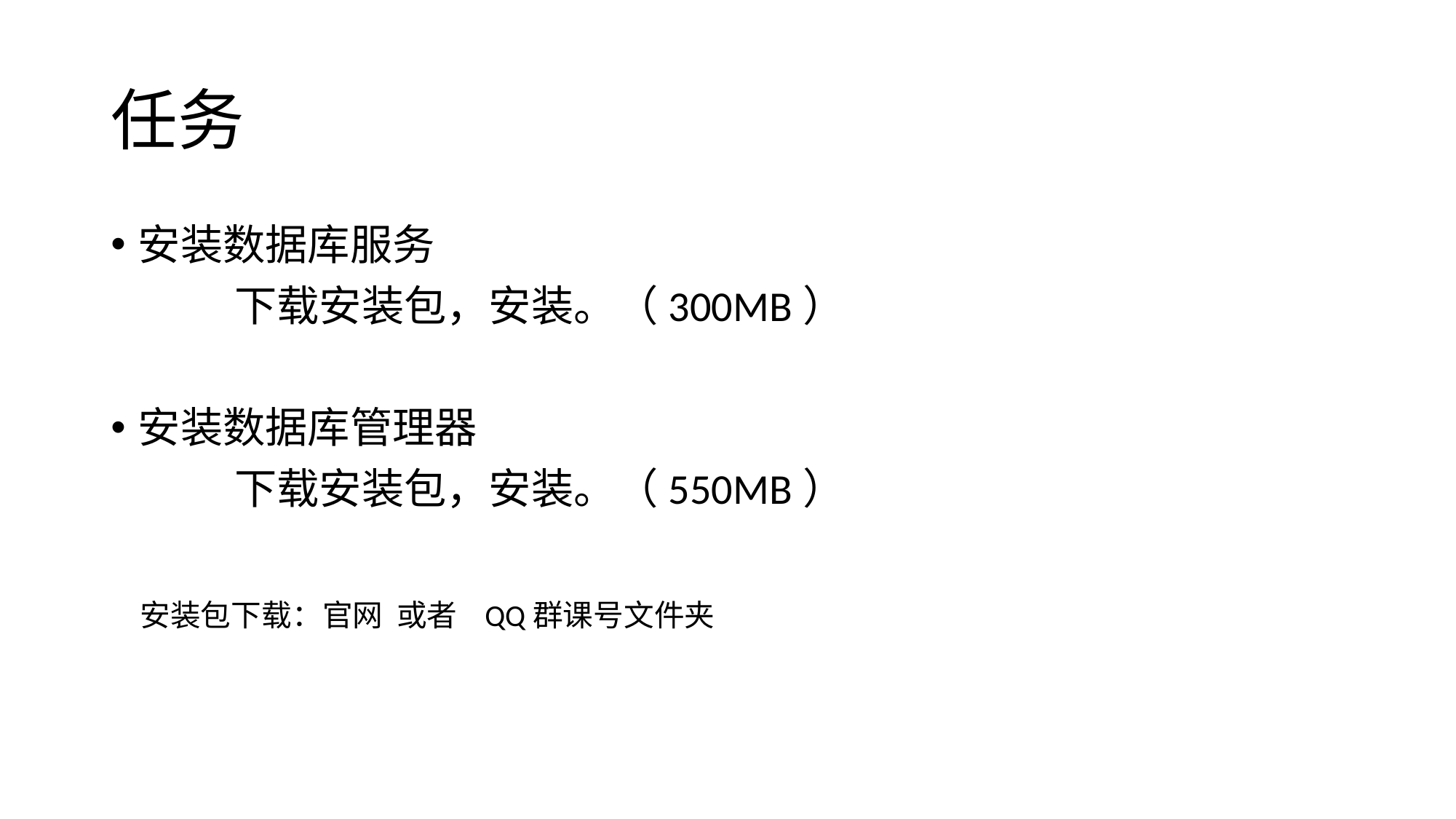

# 任务
安装数据库服务
            下载安装包，安装。（300MB）

安装数据库管理器
            下载安装包，安装。（550MB）

  安装包下载：官网  或者   QQ群课号文件夹